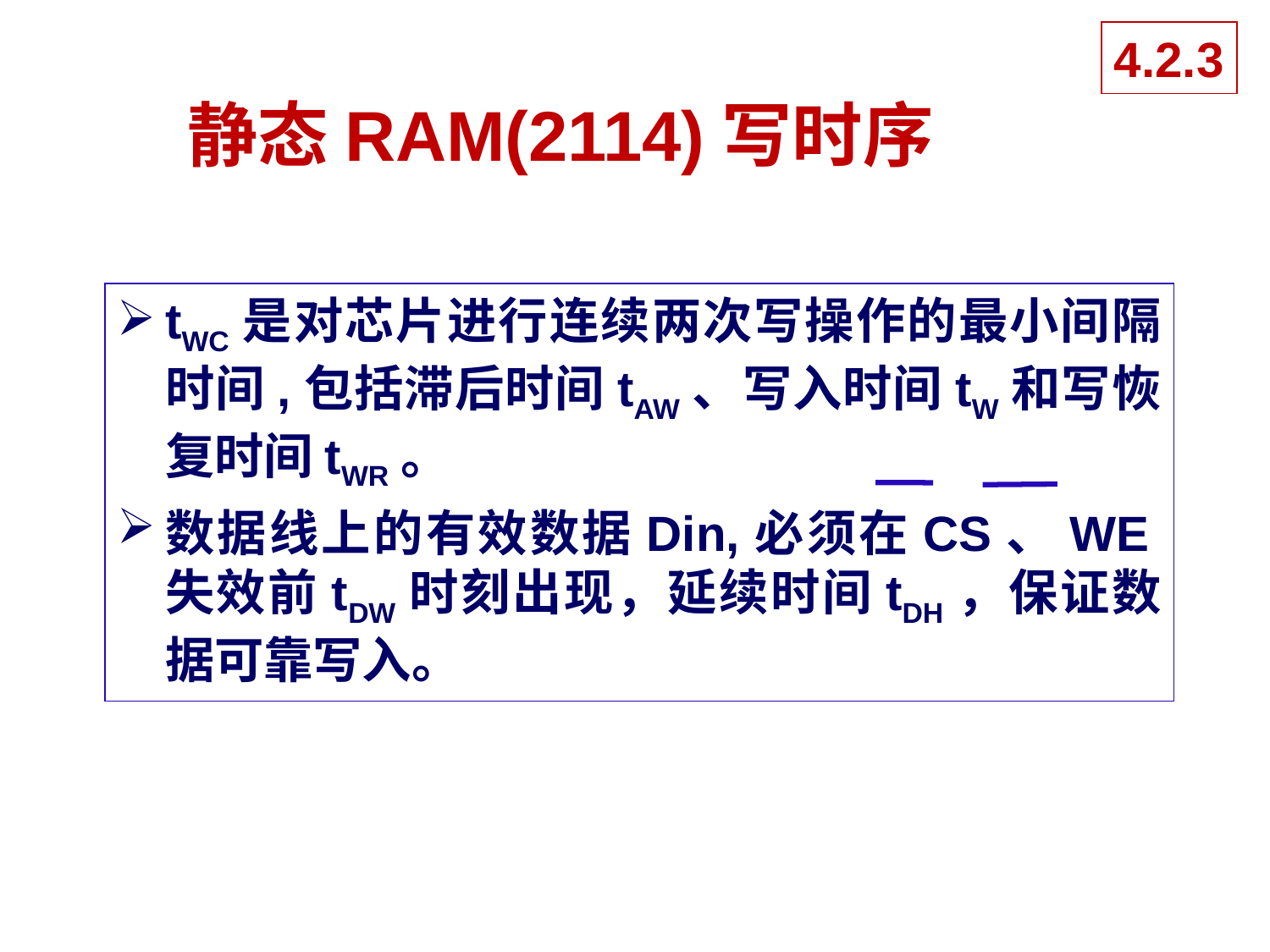

4.2.3
静态RAM(2114)写时序
tWC是对芯片进行连续两次写操作的最小间隔时间,包括滞后时间tAW、写入时间tW和写恢复时间tWR。
数据线上的有效数据Din,必须在CS、WE失效前tDW时刻出现，延续时间tDH，保证数据可靠写入。